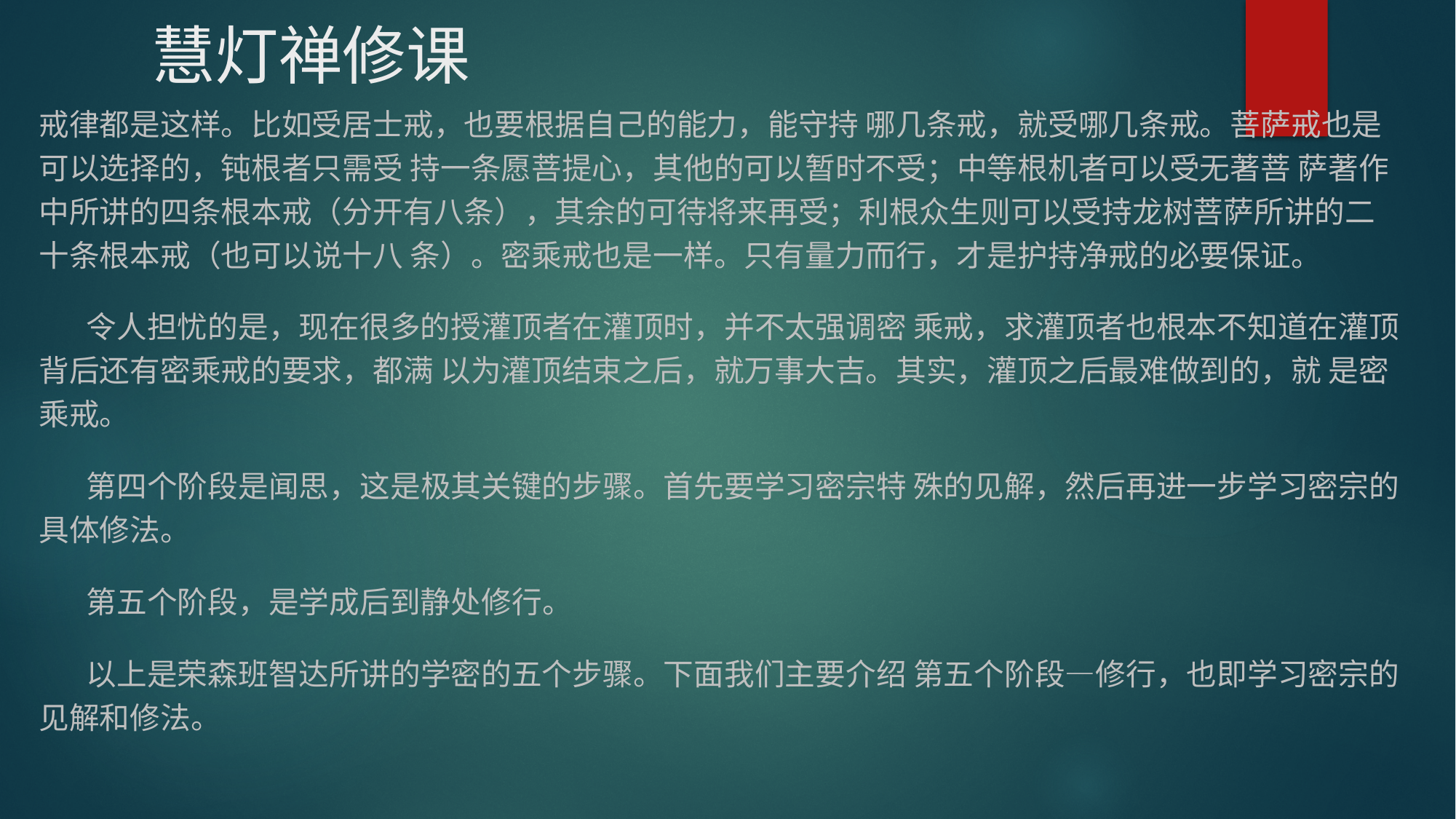

慧灯禅修课
戒律都是这样。比如受居士戒，也要根据自己的能力，能守持 哪几条戒，就受哪几条戒。菩萨戒也是可以选择的，钝根者只需受 持一条愿菩提心，其他的可以暂时不受；中等根机者可以受无著菩 萨著作中所讲的四条根本戒（分开有八条），其余的可待将来再受；利根众生则可以受持龙树菩萨所讲的二十条根本戒（也可以说十八 条）。密乘戒也是一样。只有量力而行，才是护持净戒的必要保证。
      令人担忧的是，现在很多的授灌顶者在灌顶时，并不太强调密 乘戒，求灌顶者也根本不知道在灌顶背后还有密乘戒的要求，都满 以为灌顶结束之后，就万事大吉。其实，灌顶之后最难做到的，就 是密乘戒。
      第四个阶段是闻思，这是极其关键的步骤。首先要学习密宗特 殊的见解，然后再进一步学习密宗的具体修法。
      第五个阶段，是学成后到静处修行。
      以上是荣森班智达所讲的学密的五个步骤。下面我们主要介绍 第五个阶段—修行，也即学习密宗的见解和修法。